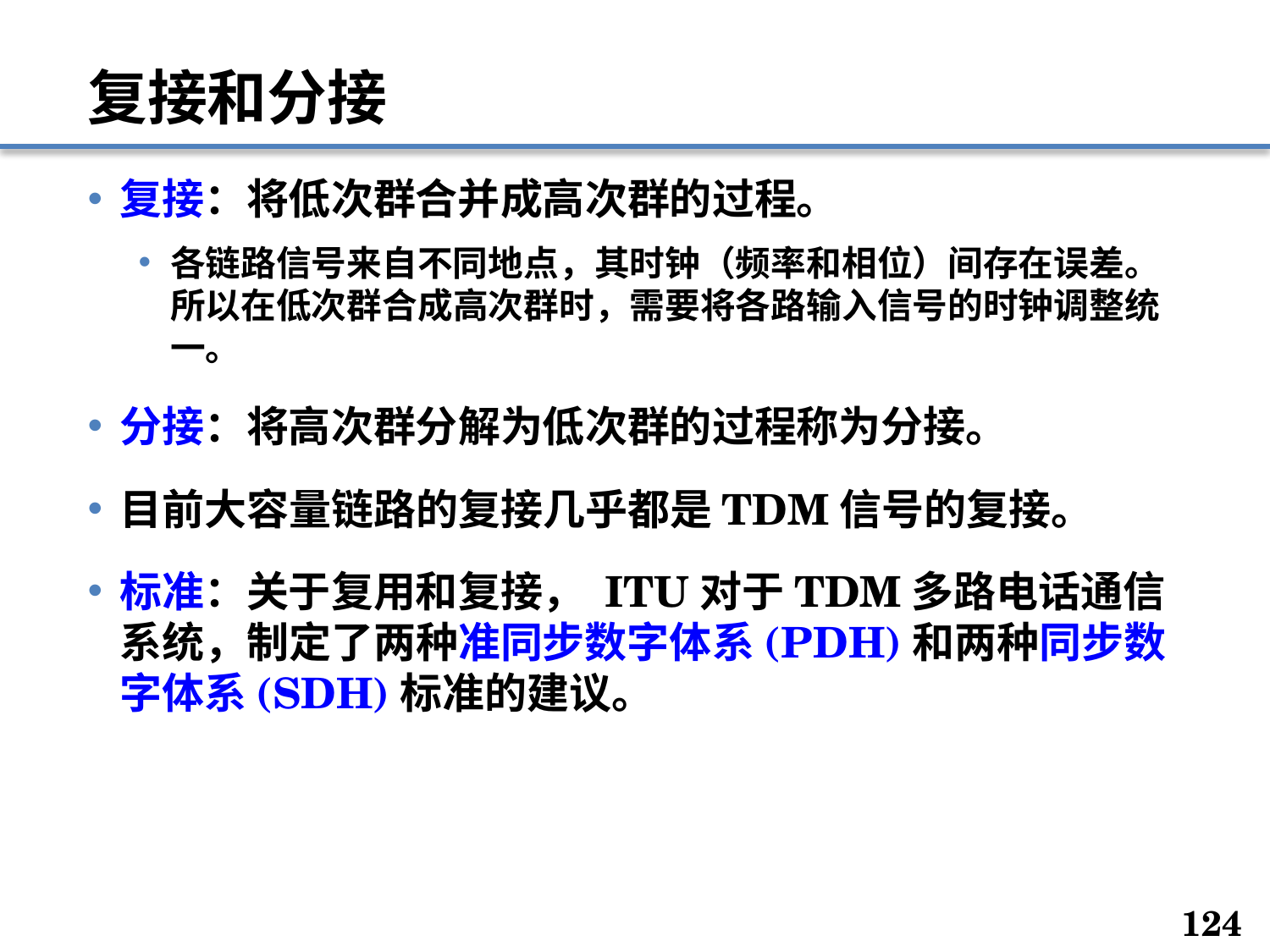

# 复接和分接
复接：将低次群合并成高次群的过程。
各链路信号来自不同地点，其时钟（频率和相位）间存在误差。所以在低次群合成高次群时，需要将各路输入信号的时钟调整统一。
分接：将高次群分解为低次群的过程称为分接。
目前大容量链路的复接几乎都是TDM信号的复接。
标准：关于复用和复接， ITU对于TDM多路电话通信系统，制定了两种准同步数字体系(PDH)和两种同步数字体系(SDH)标准的建议。
124